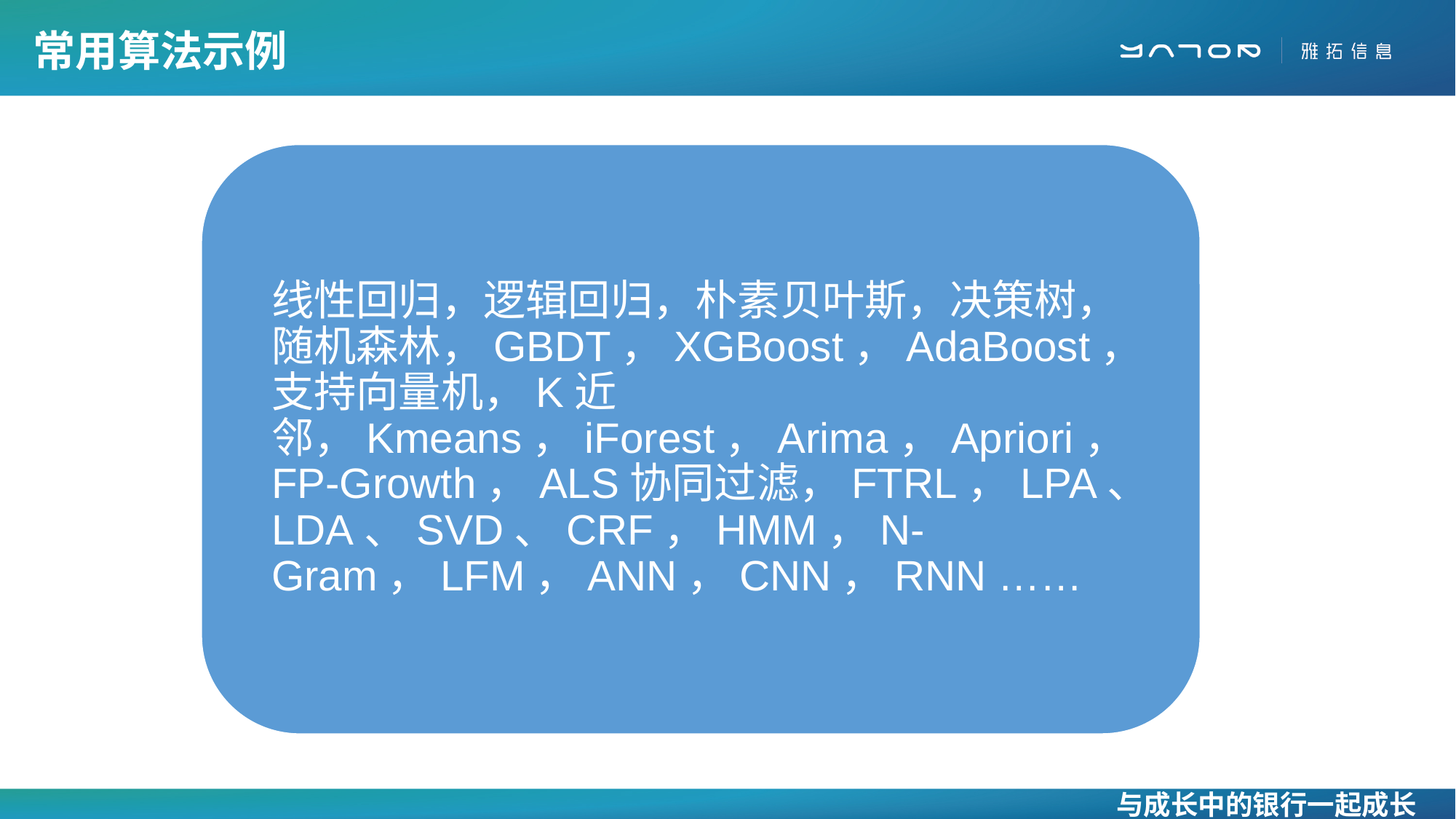

# 常用算法示例
线性回归，逻辑回归，朴素贝叶斯，决策树，随机森林，GBDT，XGBoost，AdaBoost，支持向量机，K近邻，Kmeans，iForest，Arima，Apriori，FP-Growth，ALS协同过滤，FTRL，LPA、LDA、SVD、CRF，HMM，N-Gram，LFM，ANN，CNN，RNN ……